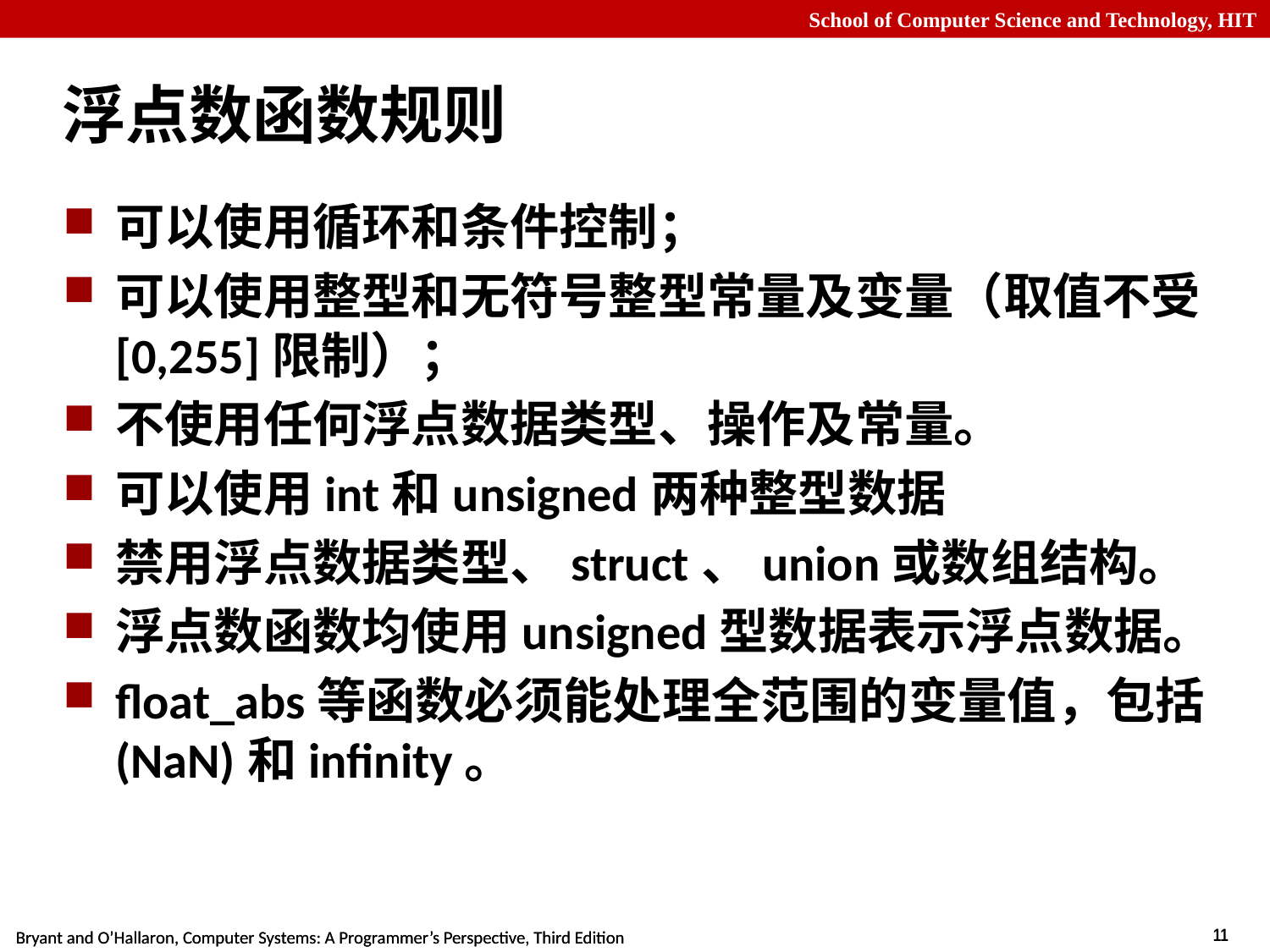

-11-
# 浮点数函数规则
可以使用循环和条件控制；
可以使用整型和无符号整型常量及变量（取值不受[0,255]限制）；
不使用任何浮点数据类型、操作及常量。
可以使用int和unsigned两种整型数据
禁用浮点数据类型、struct、union或数组结构。
浮点数函数均使用unsigned型数据表示浮点数据。
float_abs等函数必须能处理全范围的变量值，包括(NaN)和infinity。